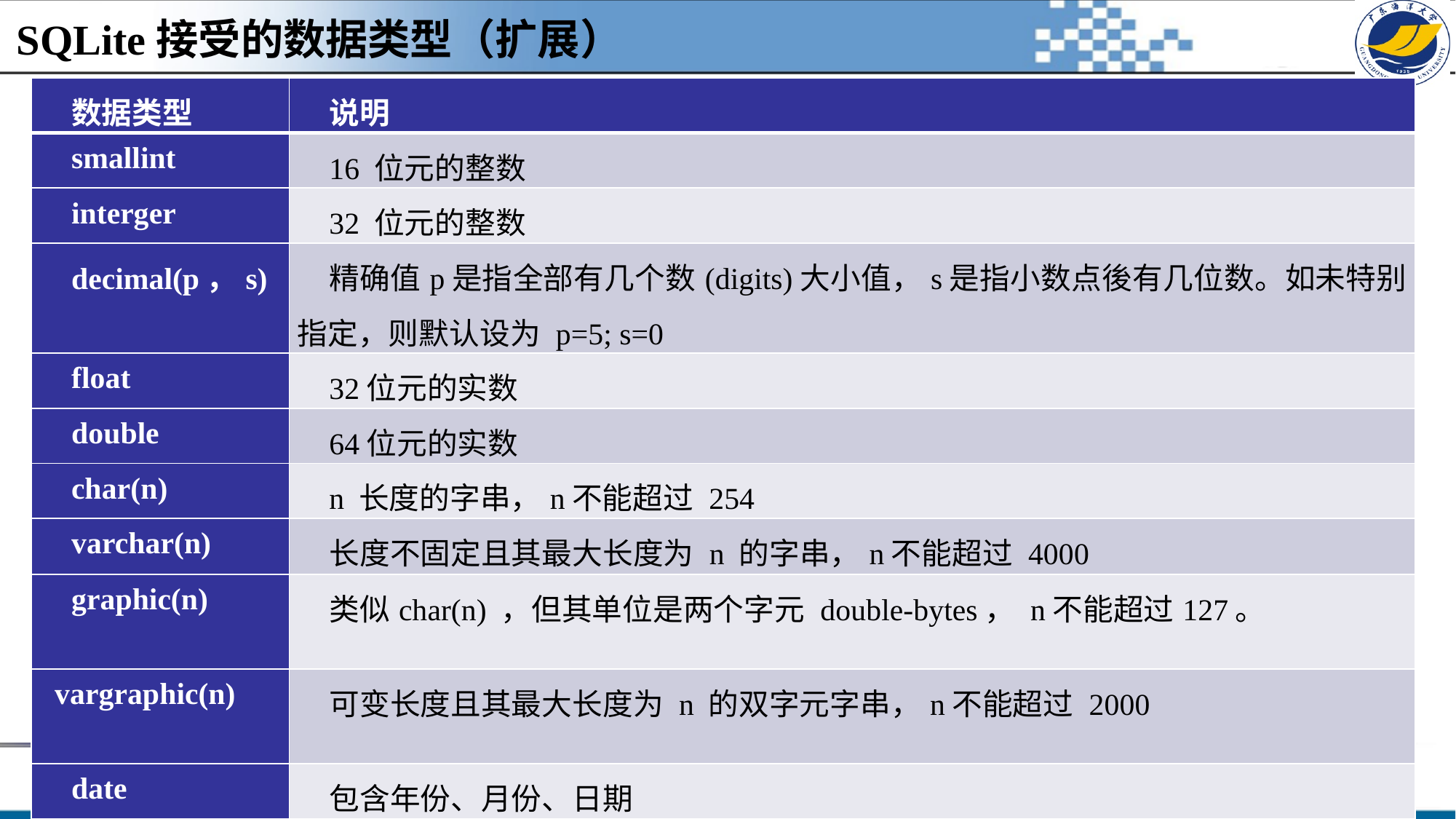

# SQLite接受的数据类型（扩展）
| 数据类型 | 说明 |
| --- | --- |
| smallint | 16 位元的整数 |
| interger | 32 位元的整数 |
| decimal(p，s) | 精确值p是指全部有几个数(digits)大小值，s是指小数点後有几位数。如未特别指定，则默认设为 p=5; s=0 |
| float | 32位元的实数 |
| double | 64位元的实数 |
| char(n) | n 长度的字串，n不能超过 254 |
| varchar(n) | 长度不固定且其最大长度为 n 的字串，n不能超过 4000 |
| graphic(n) | 类似char(n) ，但其单位是两个字元 double-bytes， n不能超过127。 |
| vargraphic(n) | 可变长度且其最大长度为 n 的双字元字串，n不能超过 2000 |
| date | 包含年份、月份、日期 |
| time | 包含小时、分钟、秒 |